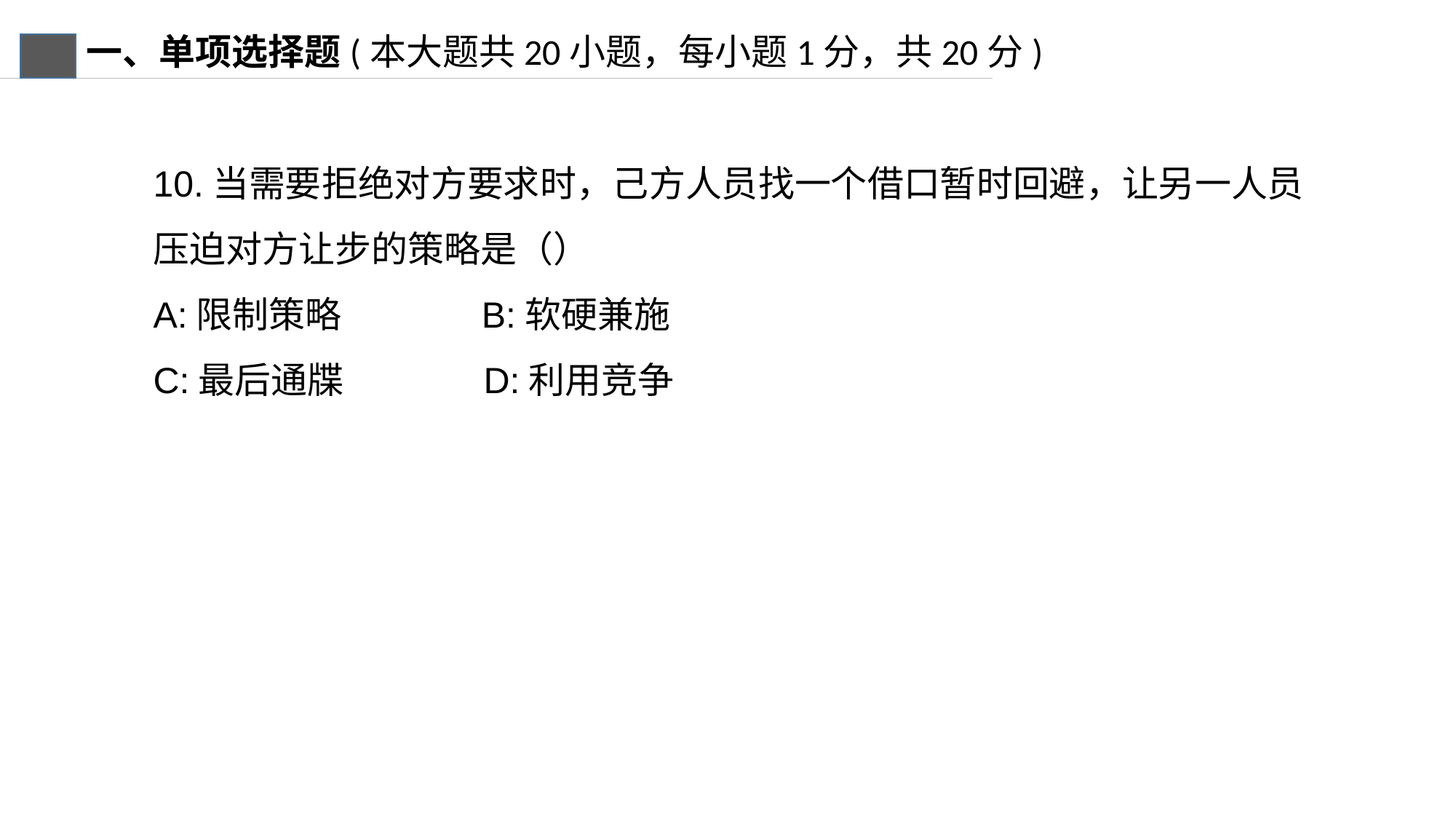

一、单项选择题(本大题共20小题，每小题1分，共20分)

10.当需要拒绝对方要求时，己方人员找一个借口暂时回避，让另一人员压迫对方让步的策略是（）
A:限制策略                B:软硬兼施
C:最后通牒                D:利用竞争